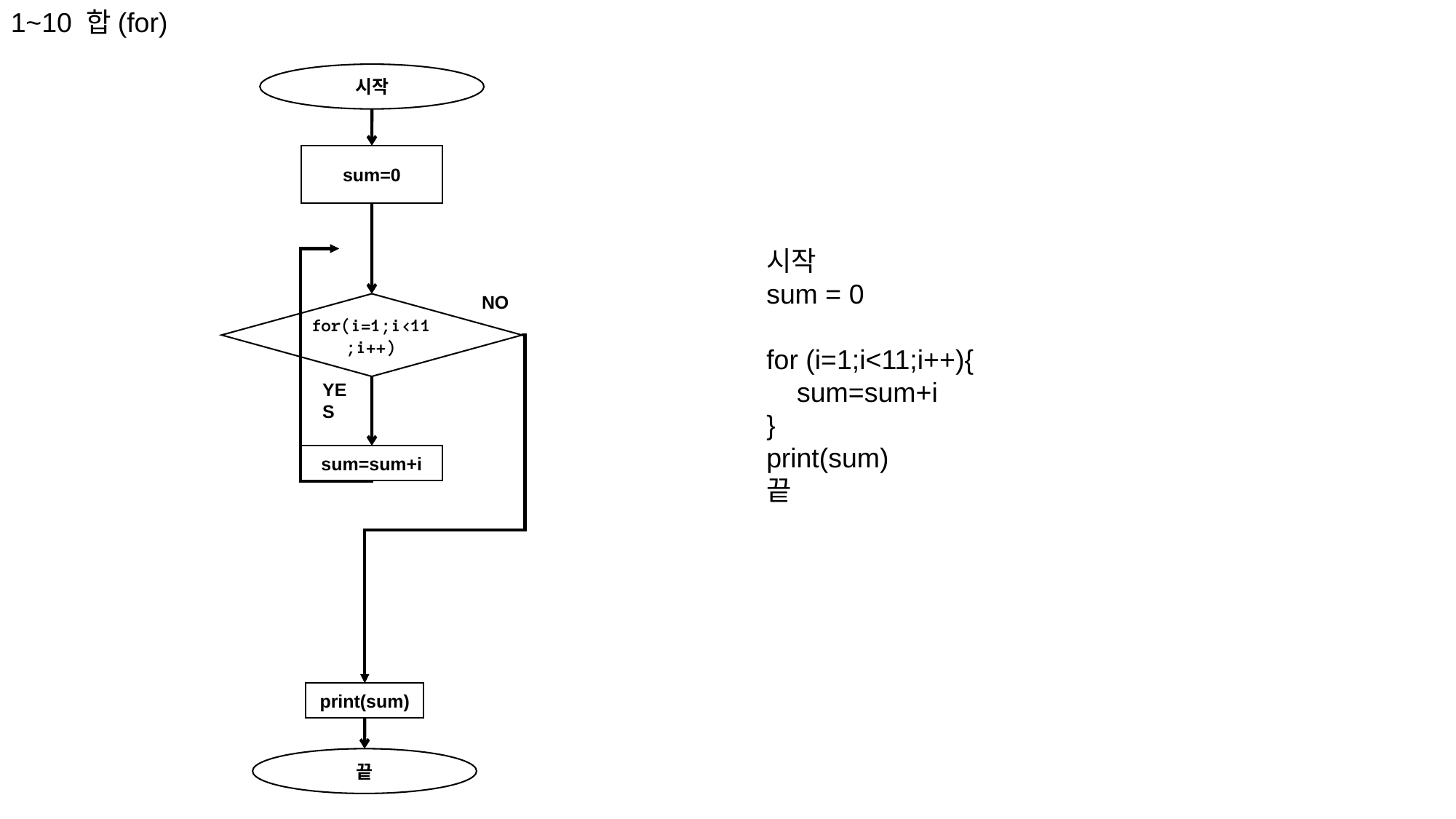

1~10 합(for)
시작
sum=0
시작
sum = 0
for (i=1;i<11;i++){
    sum=sum+i
}
print(sum)
끝
NO
for(i=1;i<11;i++)
YES
sum=sum+i
print(sum)
끝